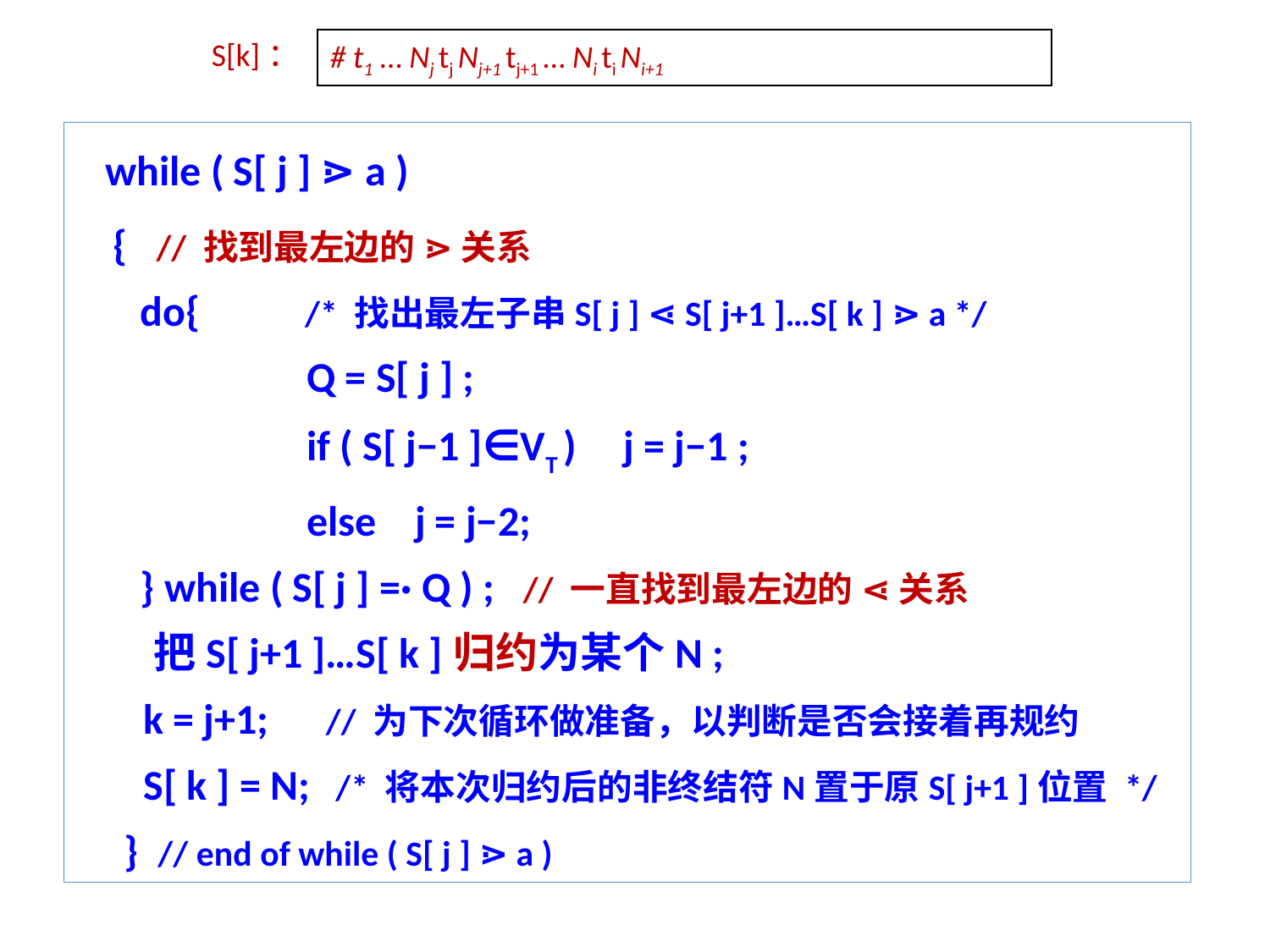

S[k]：
# t1 … Nj tj Nj+1 tj+1 … Ni ti Ni+1
   while ( S[ j ] ⋗ a )
	{   // 找到最左边的 ⋗ 关系
do{           /* 找出最左子串S[ j ] ⋖ S[ j+1 ]…S[ k ] ⋗ a */
		Q = S[ j ] ;
		if ( S[ j−1 ]∈VT )     j = j−1 ;
		else    j = j−2;
} while ( S[ j ] =· Q ) ;   // 一直找到最左边的 ⋖ 关系
       把S[ j+1 ]…S[ k ]归约为某个N ;
	  k = j+1;      // 为下次循环做准备，以判断是否会接着再规约
	  S[ k ] = N;   /* 将本次归约后的非终结符N置于原S[ j+1 ]位置 */
	}  // end of while ( S[ j ] ⋗ a )